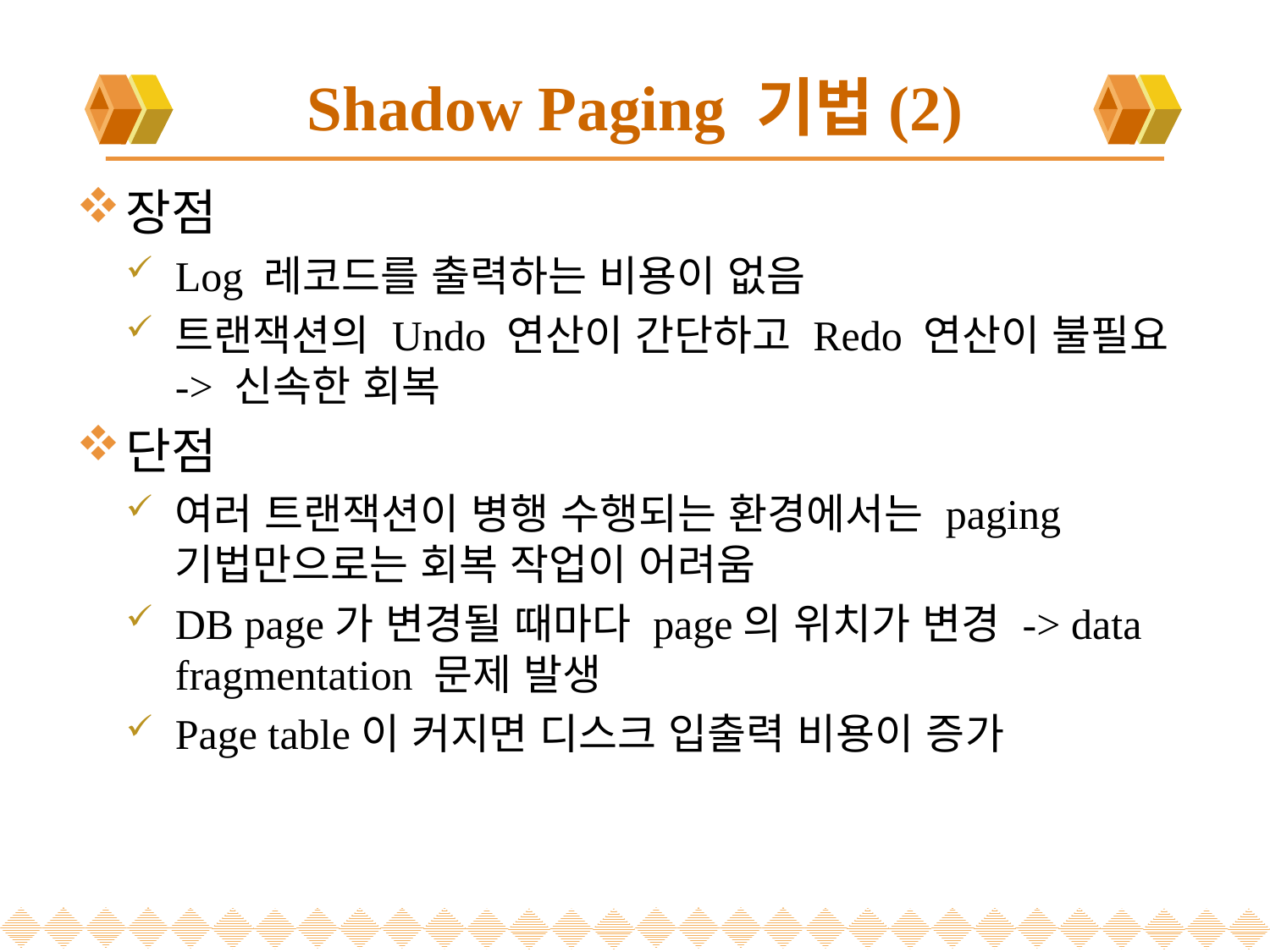

# Shadow Paging 기법(2)
장점
Log 레코드를 출력하는 비용이 없음
트랜잭션의 Undo 연산이 간단하고 Redo 연산이 불필요 -> 신속한 회복
단점
여러 트랜잭션이 병행 수행되는 환경에서는 paging 기법만으로는 회복 작업이 어려움
DB page가 변경될 때마다 page의 위치가 변경 -> data fragmentation 문제 발생
Page table이 커지면 디스크 입출력 비용이 증가